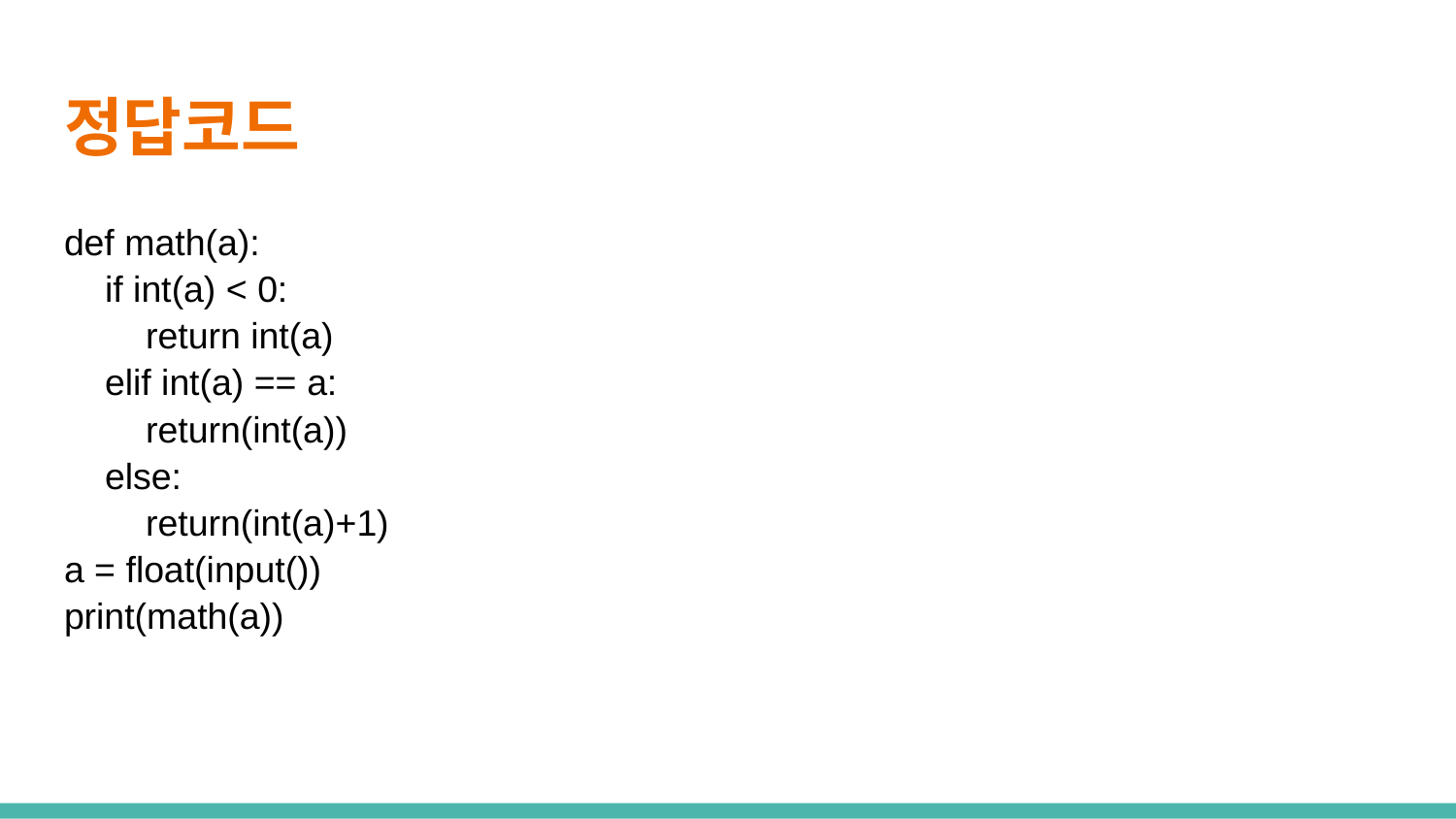

# 정답코드
def math(a):
    if int(a) < 0:
        return int(a)
    elif int(a) == a:
        return(int(a))
    else:
        return(int(a)+1)
a = float(input())
print(math(a))